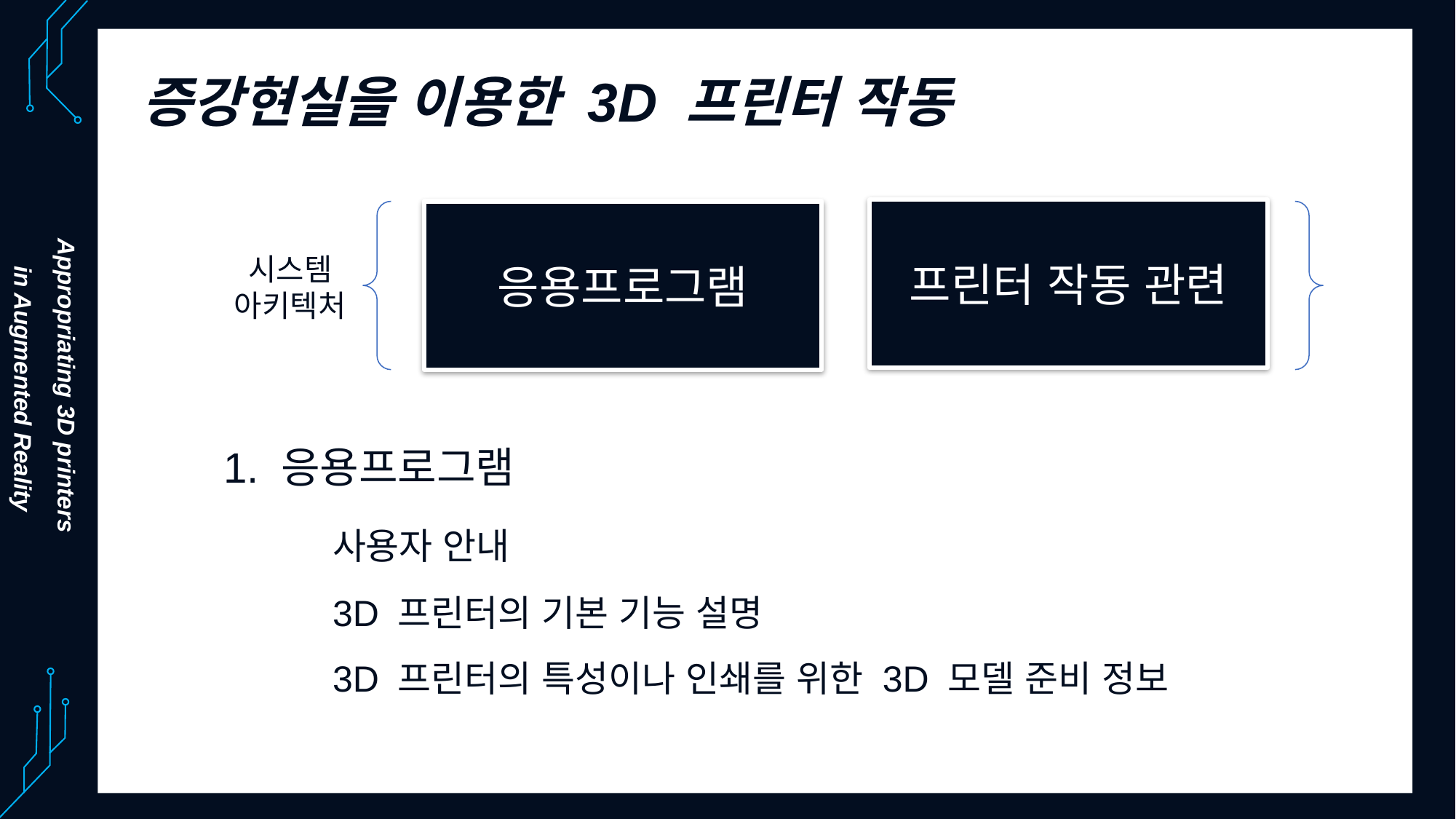

증강현실을 이용한 3D 프린터 작동
프린터 작동 관련

응용프로그램
시스템 아키텍처
Appropriating 3D printers
in Augmented Reality
1. 응용프로그램
	사용자 안내
	3D 프린터의 기본 기능 설명
	3D 프린터의 특성이나 인쇄를 위한 3D 모델 준비 정보